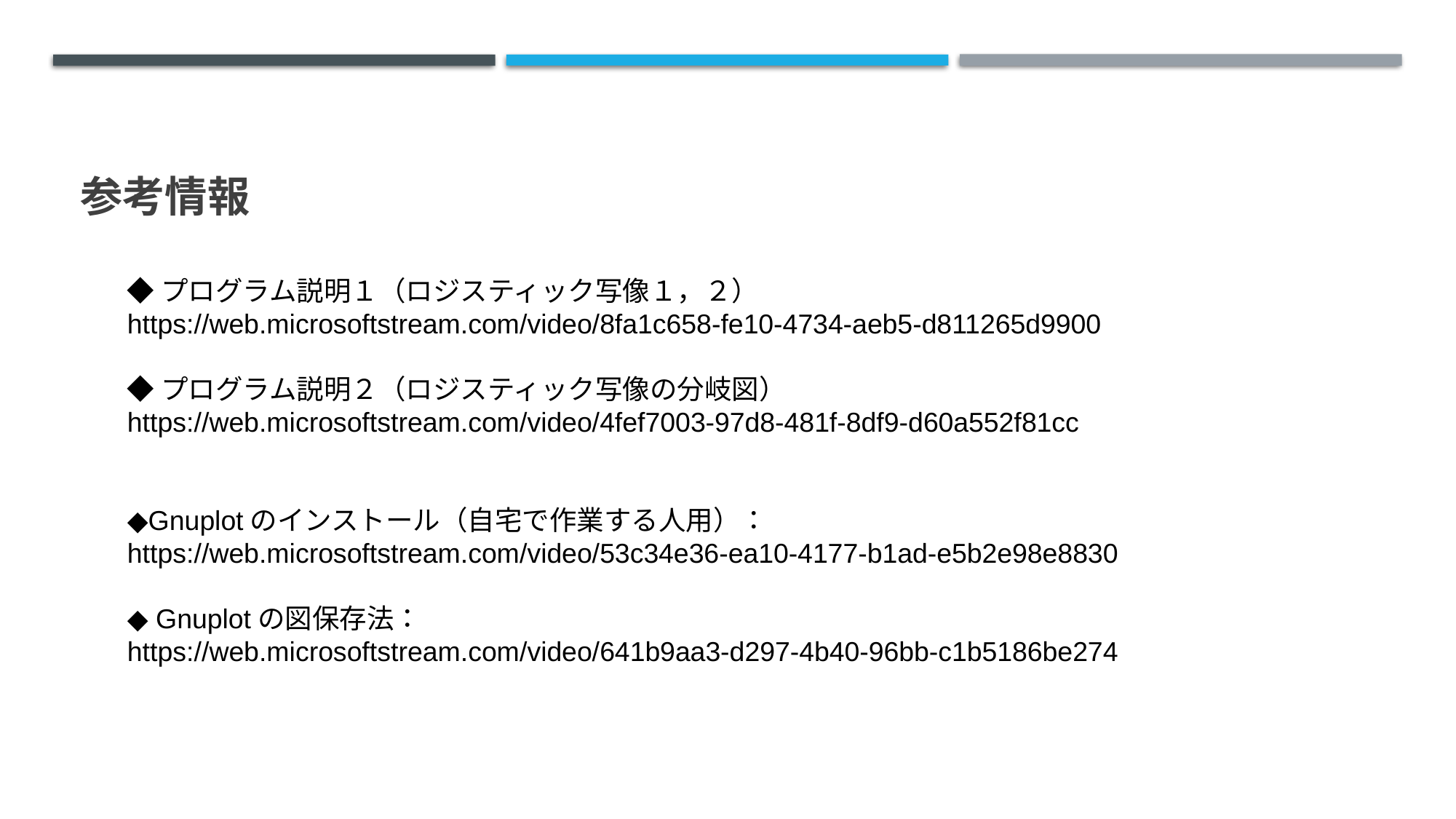

# 参考情報
◆プログラム説明１（ロジスティック写像１，２）
https://web.microsoftstream.com/video/8fa1c658-fe10-4734-aeb5-d811265d9900

◆プログラム説明２（ロジスティック写像の分岐図）
https://web.microsoftstream.com/video/4fef7003-97d8-481f-8df9-d60a552f81cc

◆Gnuplotのインストール（自宅で作業する人用）：
https://web.microsoftstream.com/video/53c34e36-ea10-4177-b1ad-e5b2e98e8830

◆ Gnuplotの図保存法：
https://web.microsoftstream.com/video/641b9aa3-d297-4b40-96bb-c1b5186be274